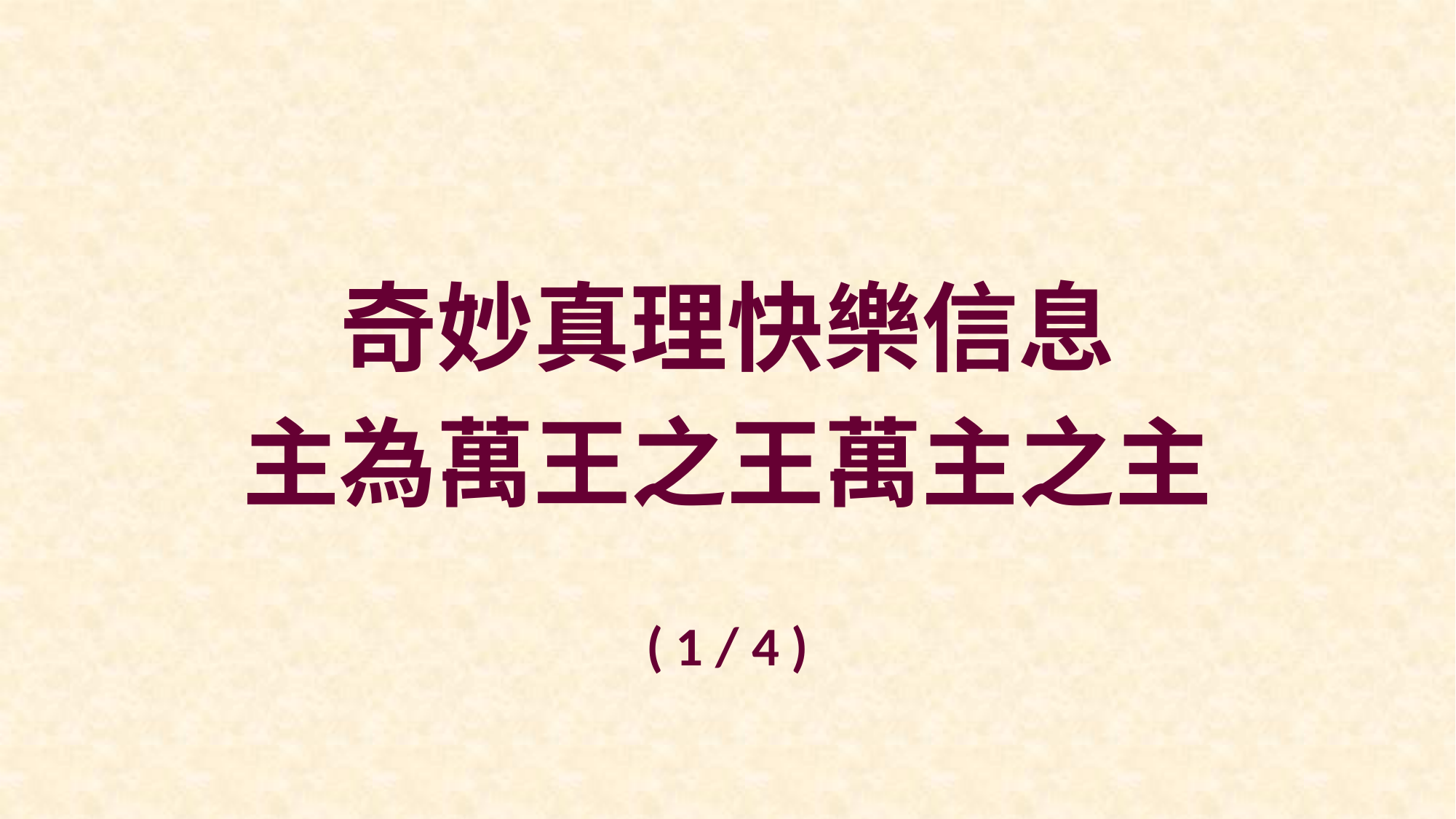

奇妙真理快樂信息
主為萬王之王萬主之主
( 1 / 4 )